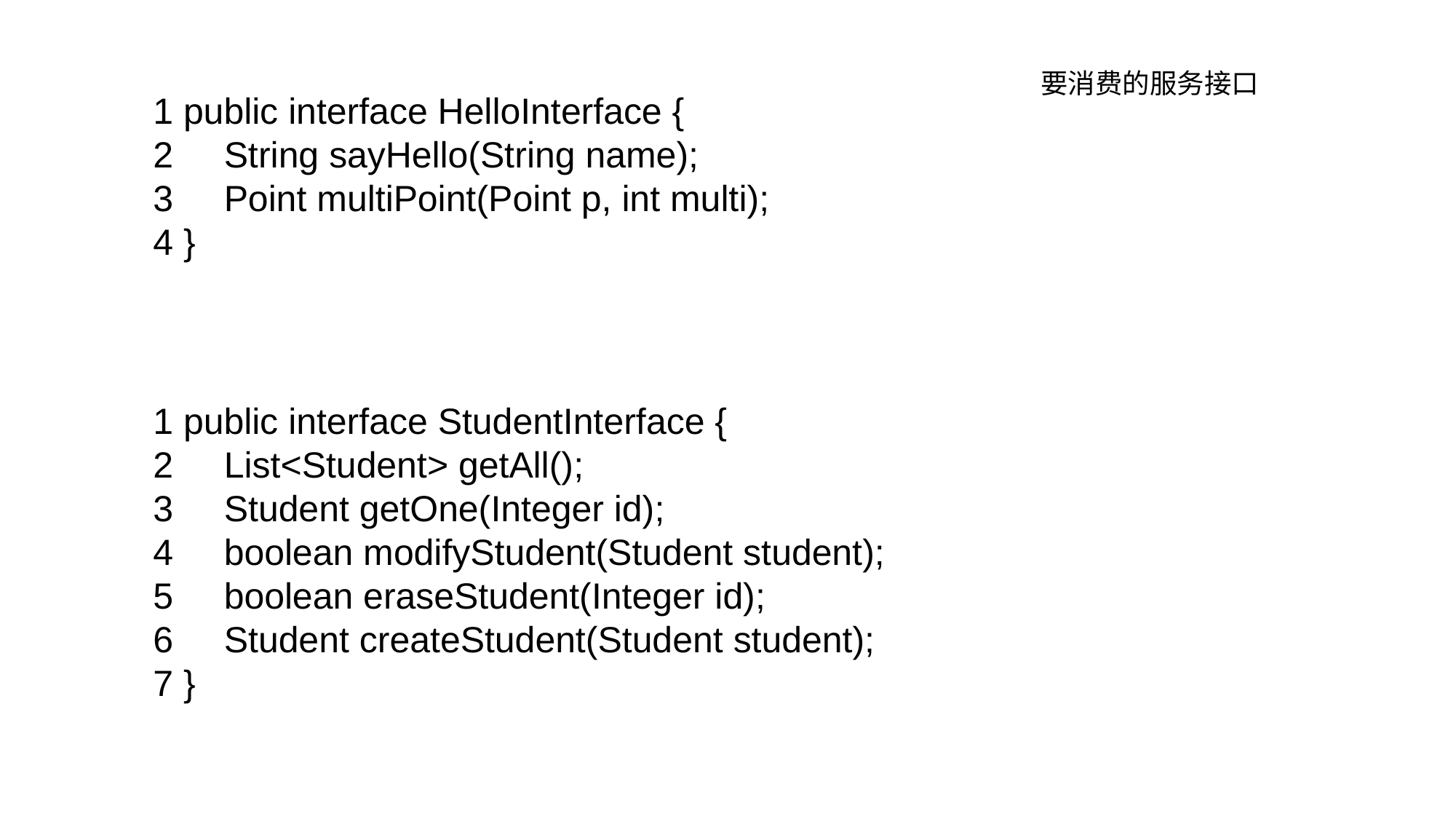

要消费的服务接口
1 public interface HelloInterface {
2     String sayHello(String name);
3     Point multiPoint(Point p, int multi);
4 }
1 public interface StudentInterface {
2     List<Student> getAll();
3     Student getOne(Integer id);
4     boolean modifyStudent(Student student);
5     boolean eraseStudent(Integer id);
6     Student createStudent(Student student);
7 }